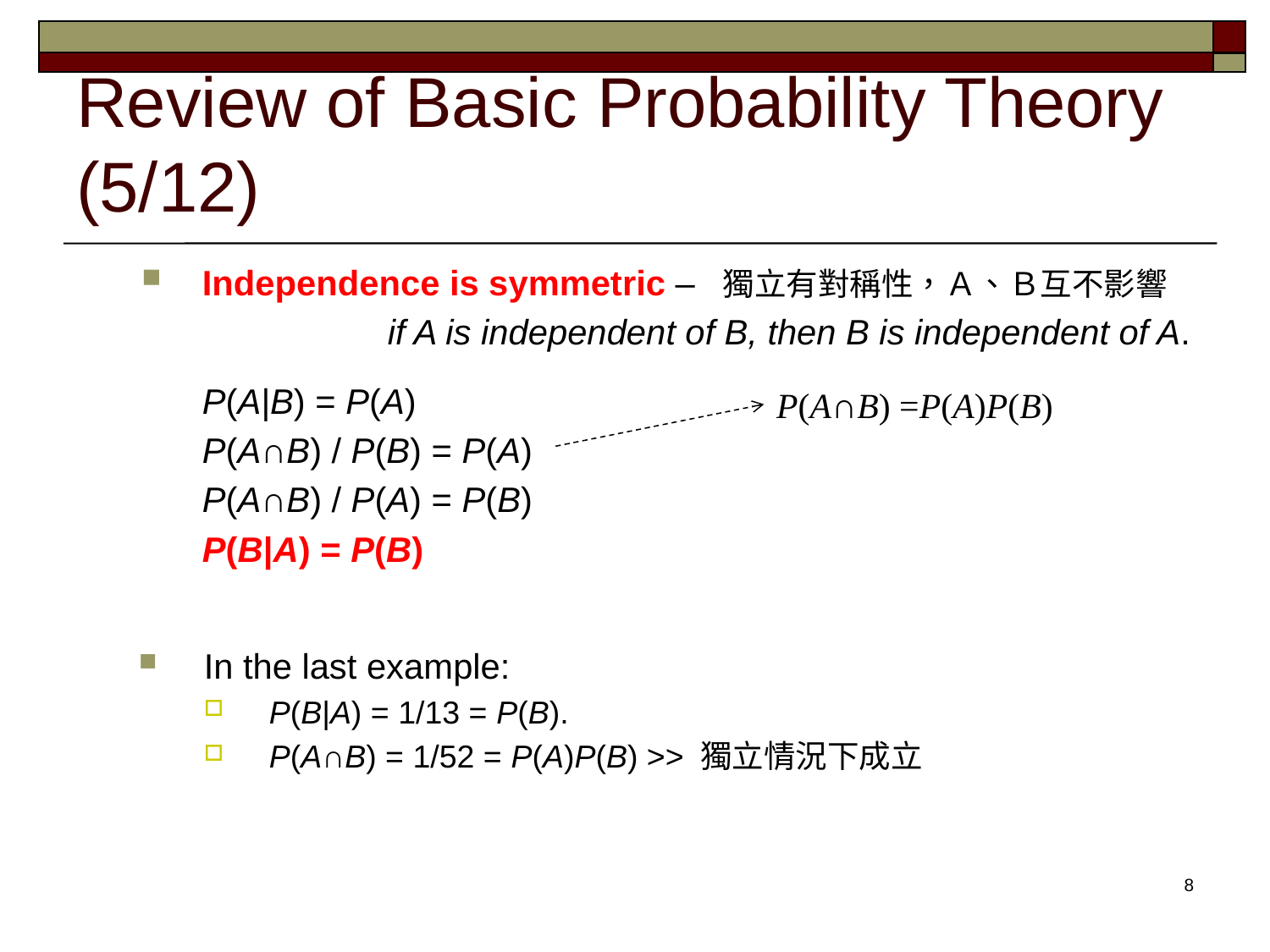

# Review of Basic Probability Theory (5/12)
Independence is symmetric –  獨立有對稱性，Ａ、Ｂ互不影響
		      if A is independent of B, then B is independent of A.

	P(A|B) = P(A)
	P(A∩B) / P(B) = P(A)
	P(A∩B) / P(A) = P(B)
	P(B|A) = P(B)

In the last example:
P(B|A) = 1/13 = P(B).
P(A∩B) = 1/52 = P(A)P(B) >> 獨立情況下成立

P(A∩B) =P(A)P(B)
8